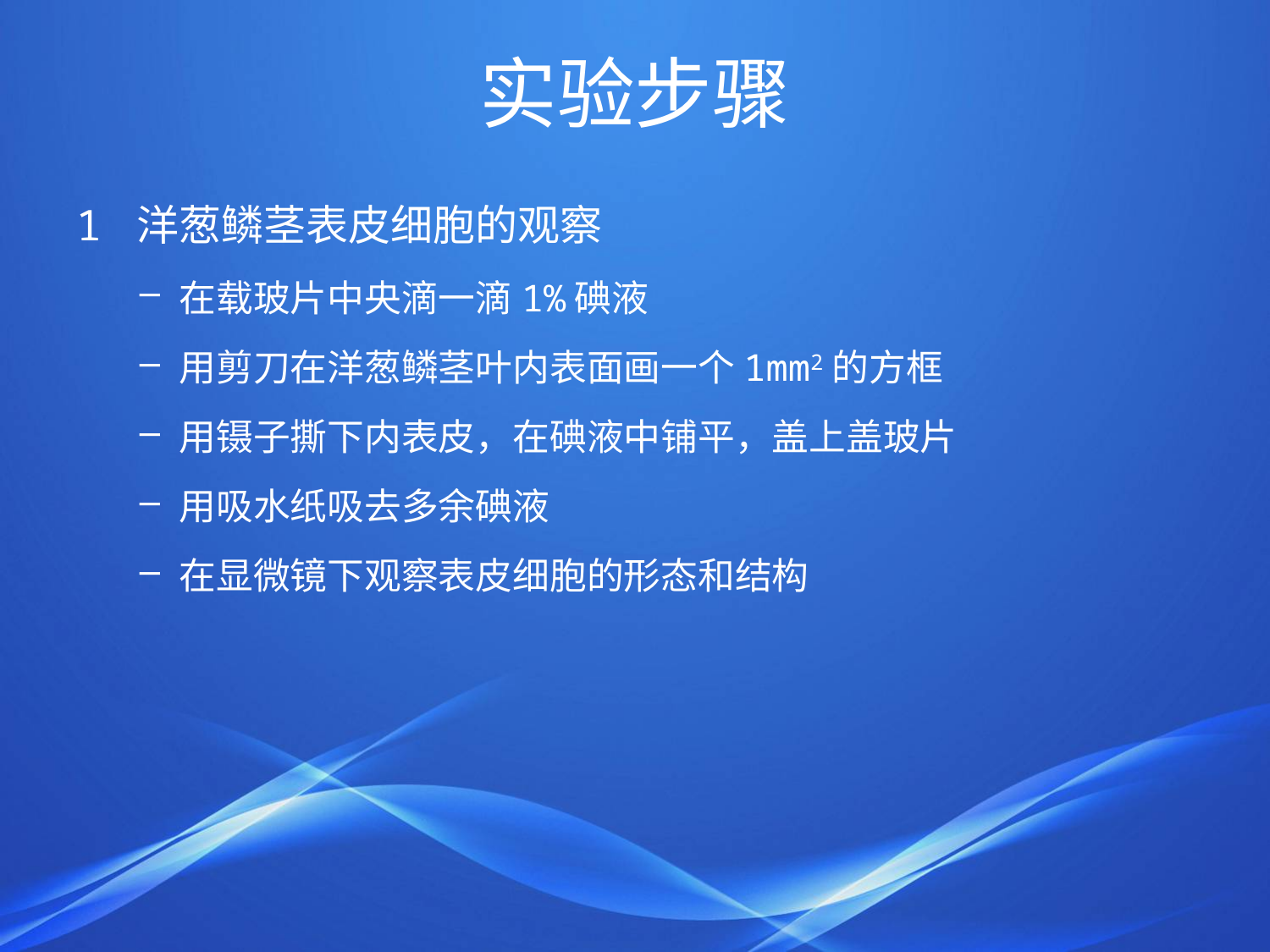

# 实验步骤
1 洋葱鳞茎表皮细胞的观察
在载玻片中央滴一滴1%碘液
用剪刀在洋葱鳞茎叶内表面画一个1mm2的方框
用镊子撕下内表皮，在碘液中铺平，盖上盖玻片
用吸水纸吸去多余碘液
在显微镜下观察表皮细胞的形态和结构